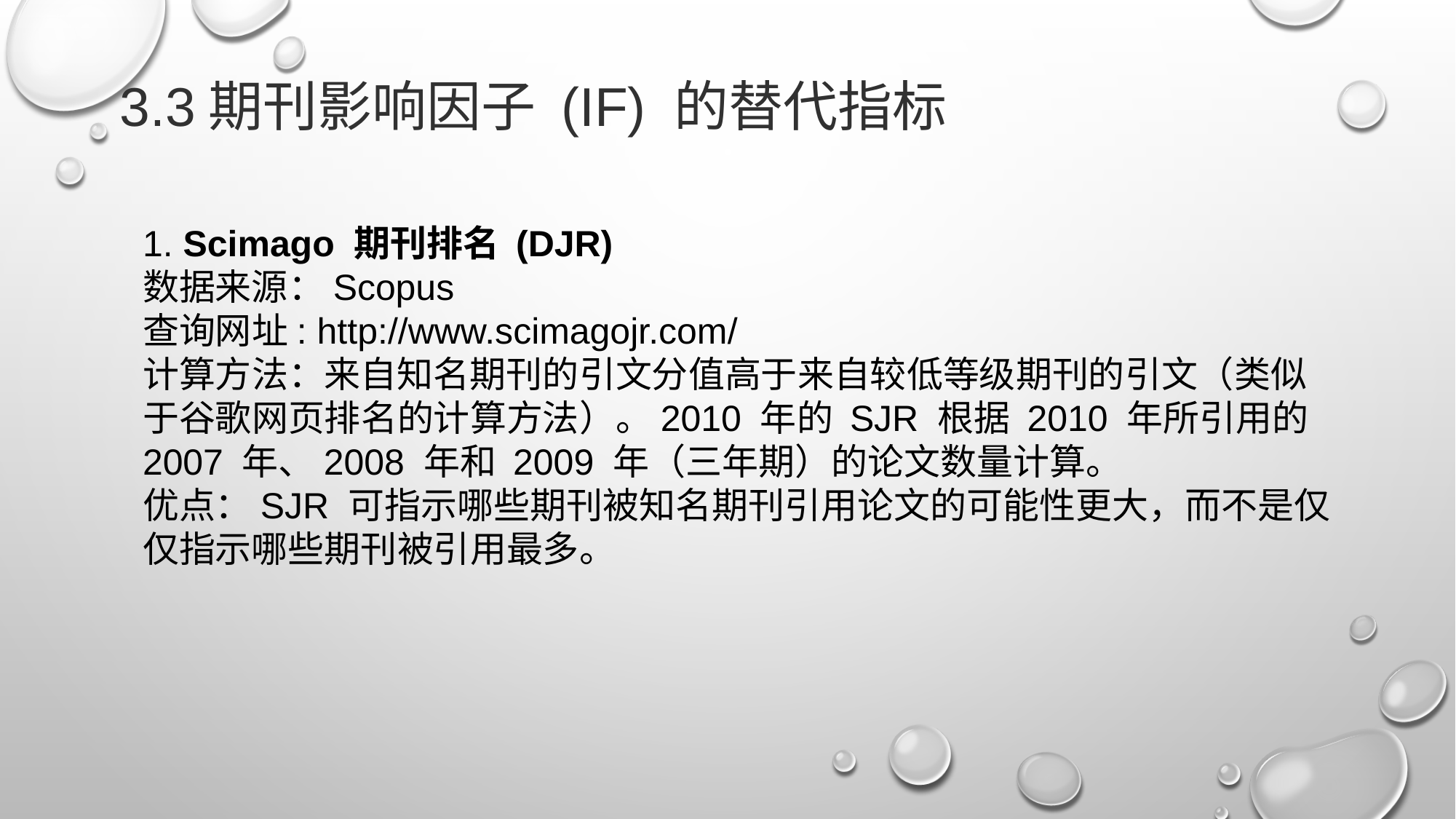

3.3期刊影响因子 (IF) 的替代指标

1. Scimago 期刊排名 (DJR)
数据来源：Scopus
查询网址: http://www.scimagojr.com/
计算方法：来自知名期刊的引文分值高于来自较低等级期刊的引文（类似于谷歌网页排名的计算方法）。2010 年的 SJR 根据 2010 年所引用的 2007 年、2008 年和 2009 年（三年期）的论文数量计算。
优点：SJR 可指示哪些期刊被知名期刊引用论文的可能性更大，而不是仅仅指示哪些期刊被引用最多。